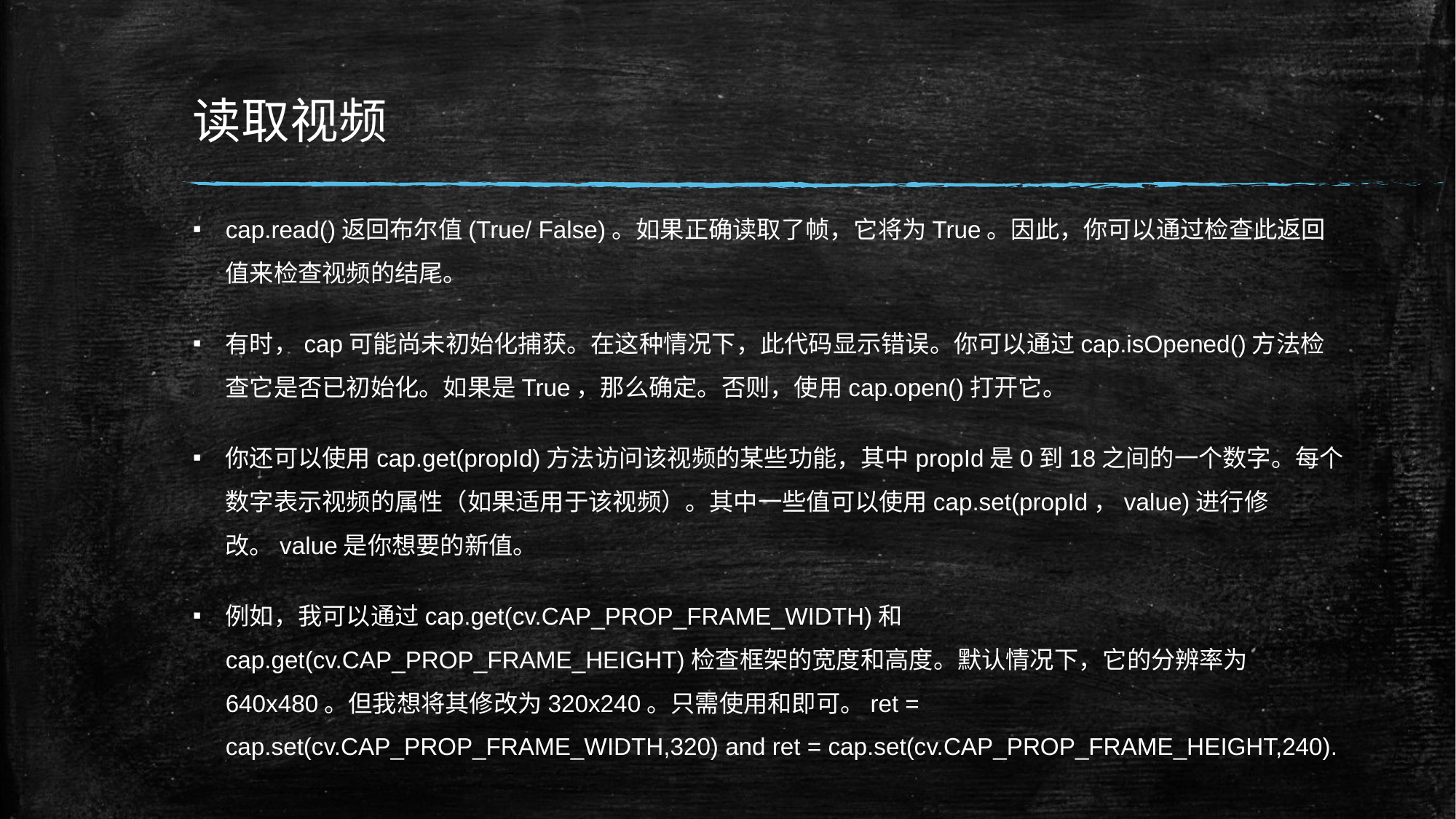

# 读取视频
cap.read()返回布尔值(True/ False)。如果正确读取了帧，它将为True。因此，你可以通过检查此返回值来检查视频的结尾。
有时，cap可能尚未初始化捕获。在这种情况下，此代码显示错误。你可以通过cap.isOpened()方法检查它是否已初始化。如果是True，那么确定。否则，使用cap.open()打开它。
你还可以使用cap.get(propId)方法访问该视频的某些功能，其中propId是0到18之间的一个数字。每个数字表示视频的属性（如果适用于该视频）。其中一些值可以使用cap.set(propId，value)进行修改。value是你想要的新值。
例如，我可以通过cap.get(cv.CAP_PROP_FRAME_WIDTH)和cap.get(cv.CAP_PROP_FRAME_HEIGHT)检查框架的宽度和高度。默认情况下，它的分辨率为640x480。但我想将其修改为320x240。只需使用和即可。ret = cap.set(cv.CAP_PROP_FRAME_WIDTH,320) and ret = cap.set(cv.CAP_PROP_FRAME_HEIGHT,240).